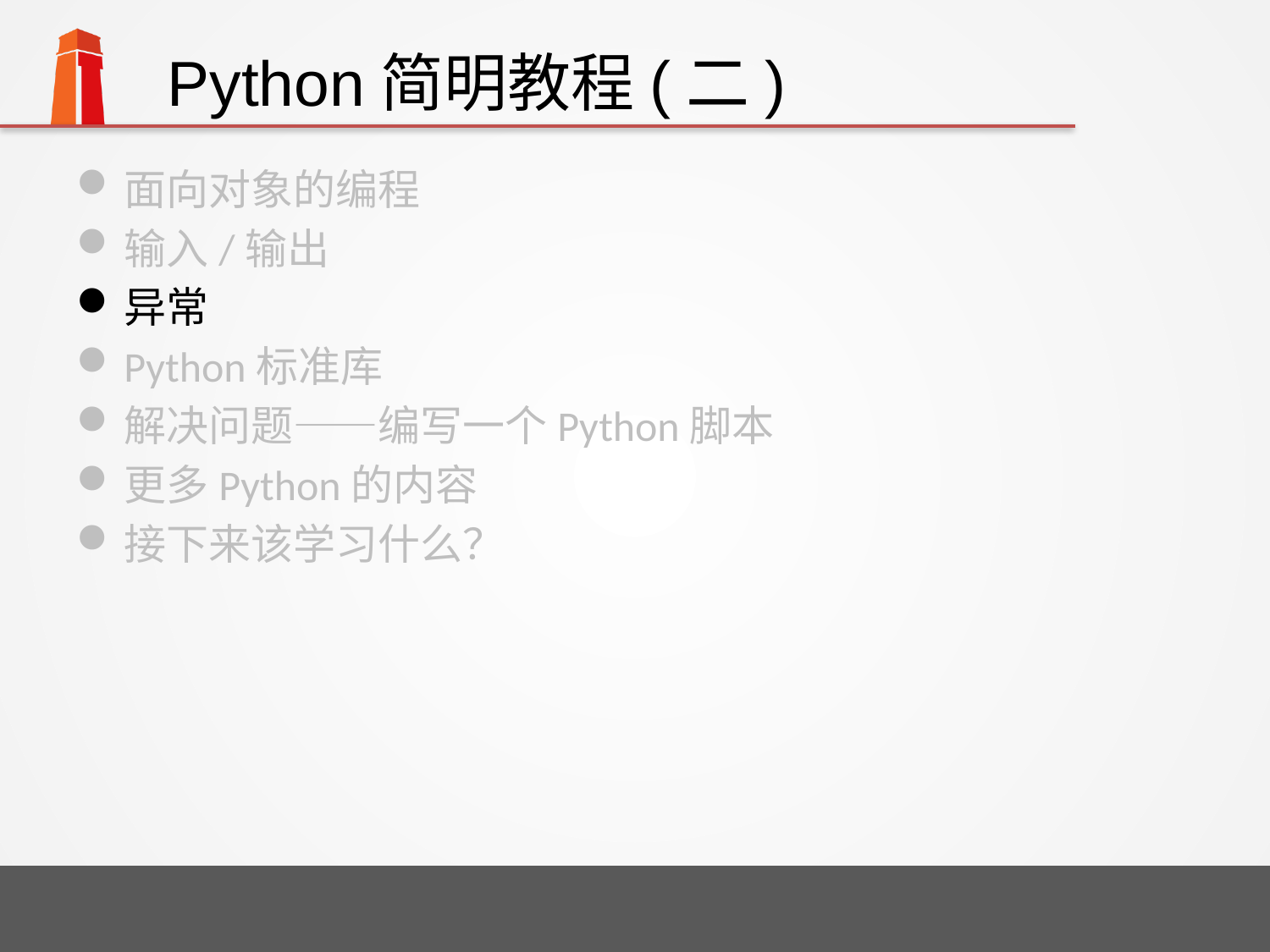

# Python简明教程(二)
面向对象的编程
输入/输出
异常
Python标准库
解决问题——编写一个Python脚本
更多Python的内容
接下来该学习什么？